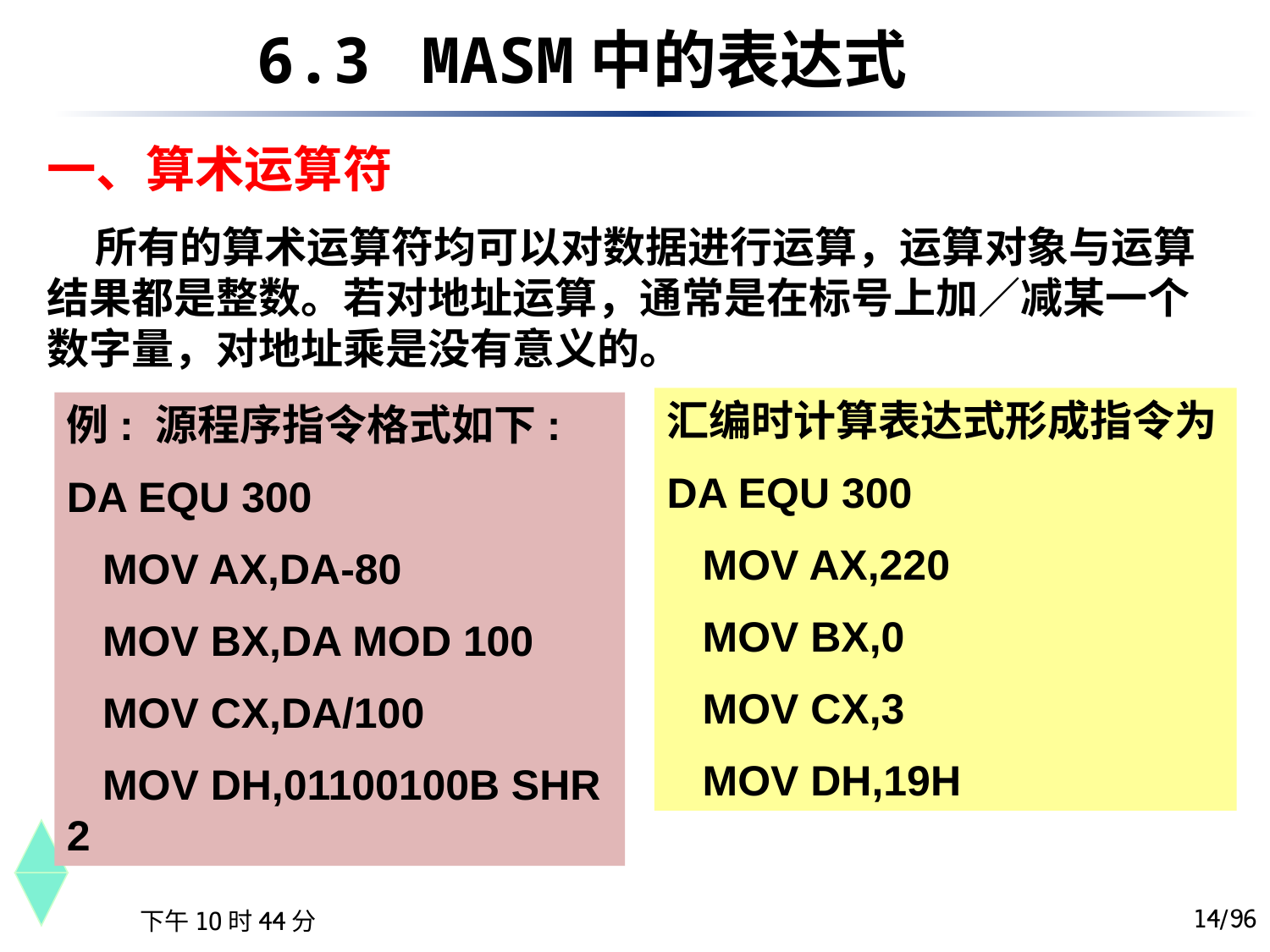

6.3	 MASM中的表达式
一、算术运算符
    所有的算术运算符均可以对数据进行运算，运算对象与运算结果都是整数。若对地址运算，通常是在标号上加／减某一个数字量，对地址乘是没有意义的。
汇编时计算表达式形成指令为
DA EQU 300
   MOV AX,220
   MOV BX,0
   MOV CX,3
   MOV DH,19H
例: 源程序指令格式如下:
DA EQU 300
   MOV AX,DA-80
   MOV BX,DA MOD 100
   MOV CX,DA/100
   MOV DH,01100100B SHR 2
14/96
下午10时44分